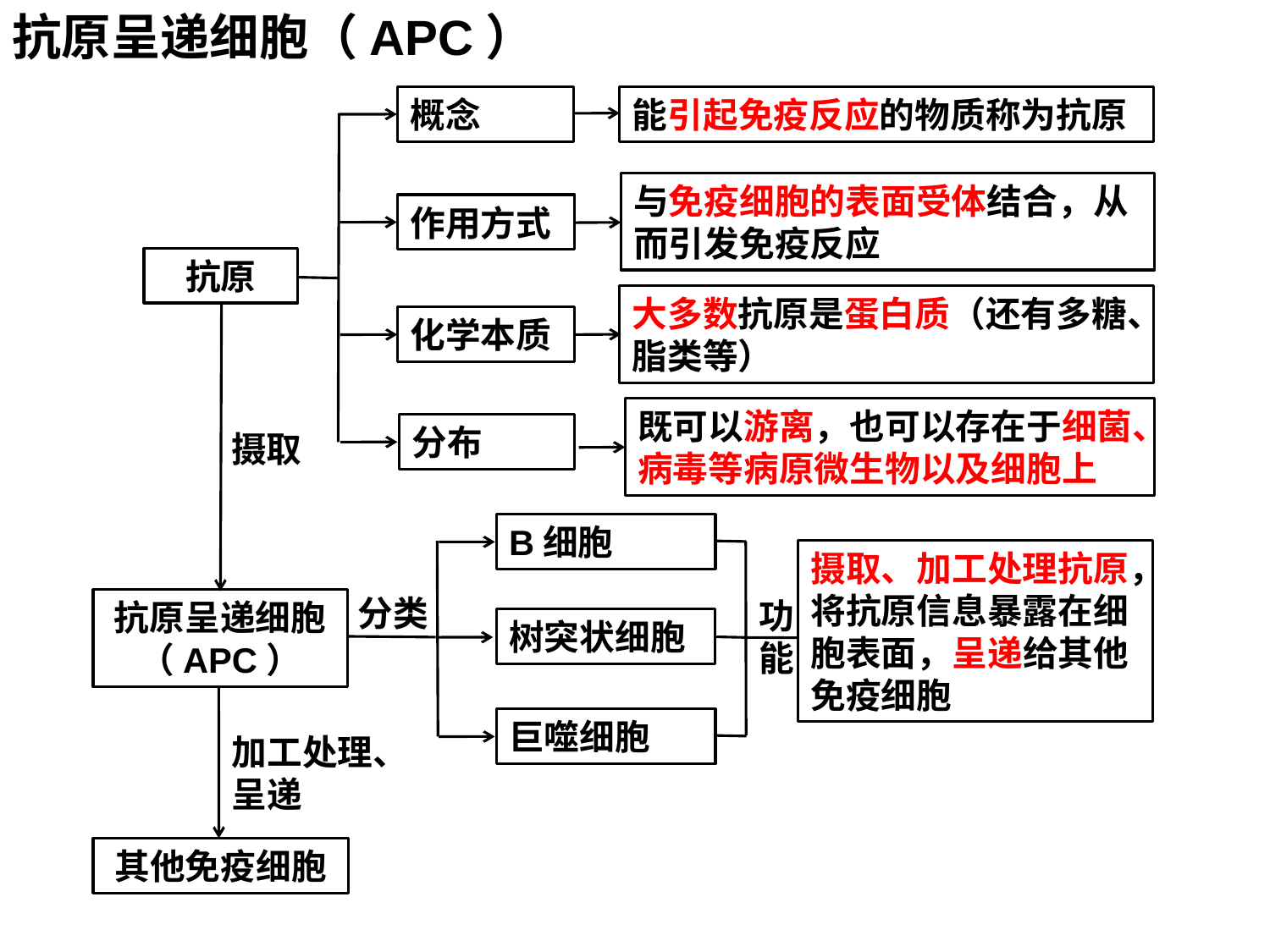

抗原呈递细胞（APC）
概念
能引起免疫反应的物质称为抗原
与免疫细胞的表面受体结合，从而引发免疫反应
作用方式
抗原
大多数抗原是蛋白质（还有多糖、脂类等）
摄取
化学本质
既可以游离，也可以存在于细菌、病毒等病原微生物以及细胞上
分布
B细胞
摄取、加工处理抗原，将抗原信息暴露在细胞表面，呈递给其他免疫细胞
分类
功能
抗原呈递细胞（APC）
树突状细胞
加工处理、呈递
巨噬细胞
其他免疫细胞